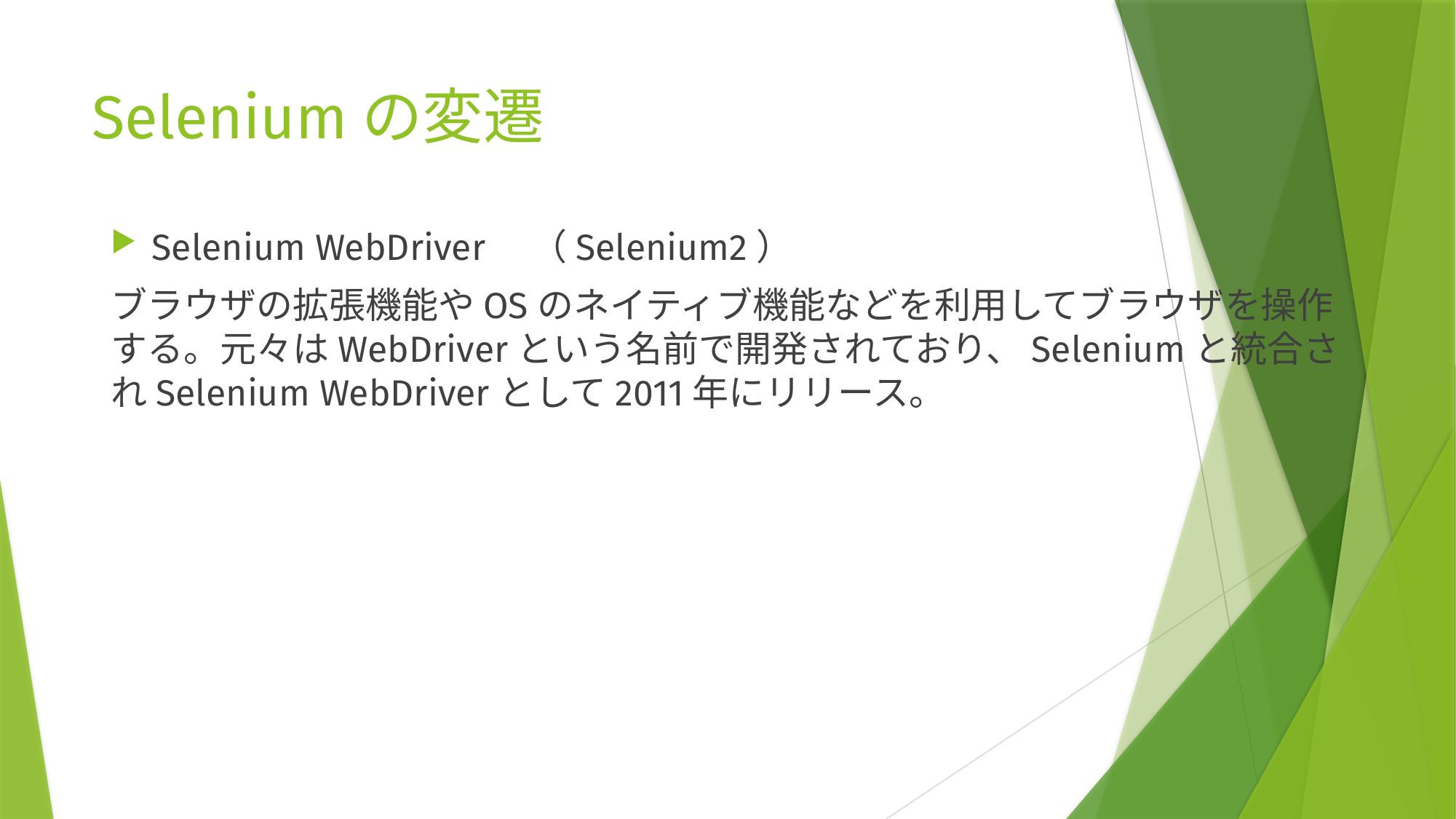

# Seleniumの変遷
Selenium WebDriver　（Selenium2）
ブラウザの拡張機能やOSのネイティブ機能などを利用してブラウザを操作する。元々はWebDriverという名前で開発されており、Seleniumと統合されSelenium WebDriverとして2011年にリリース。